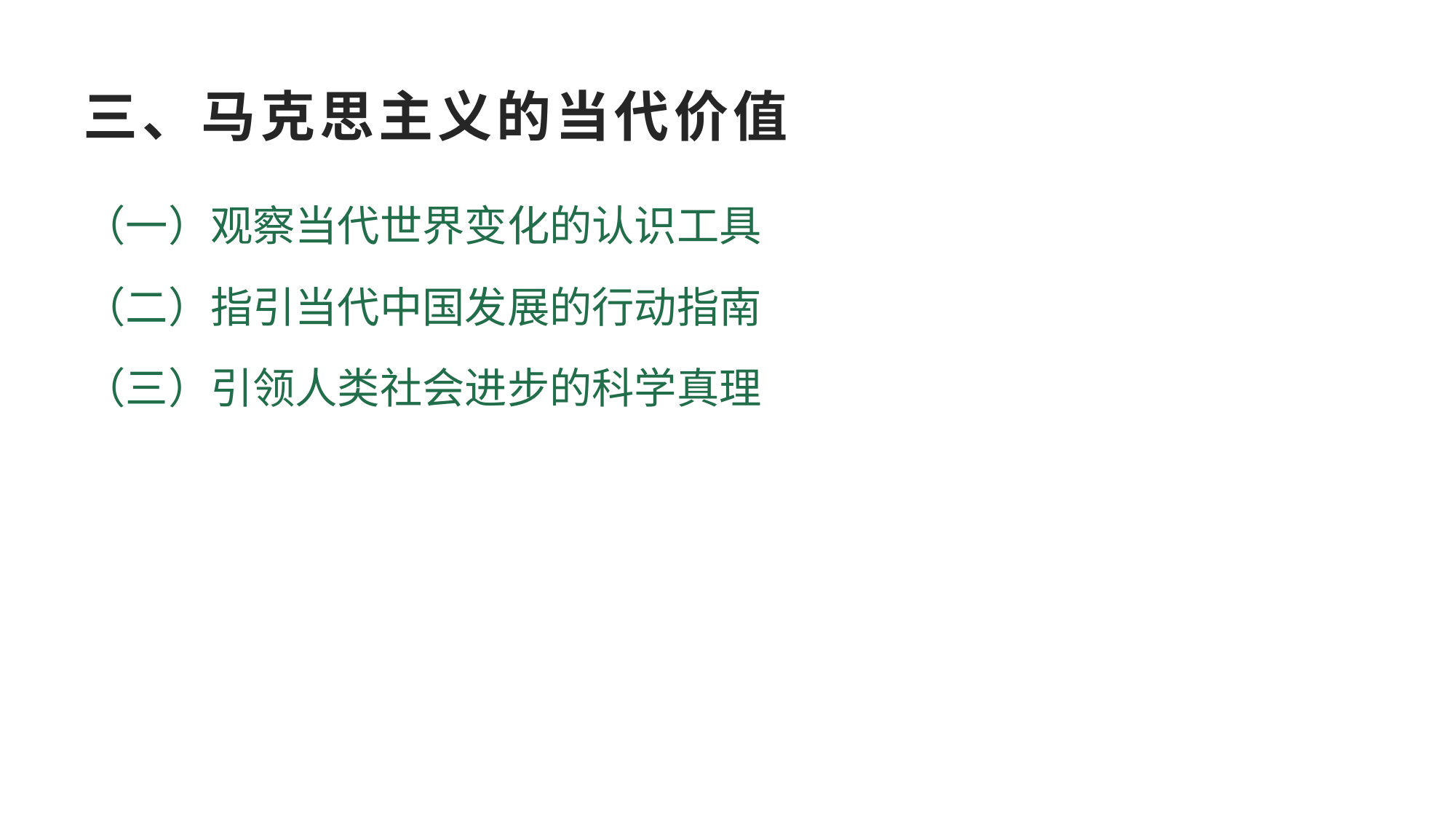

# 三、马克思主义的当代价值
（一）观察当代世界变化的认识工具
（二）指引当代中国发展的行动指南
（三）引领人类社会进步的科学真理